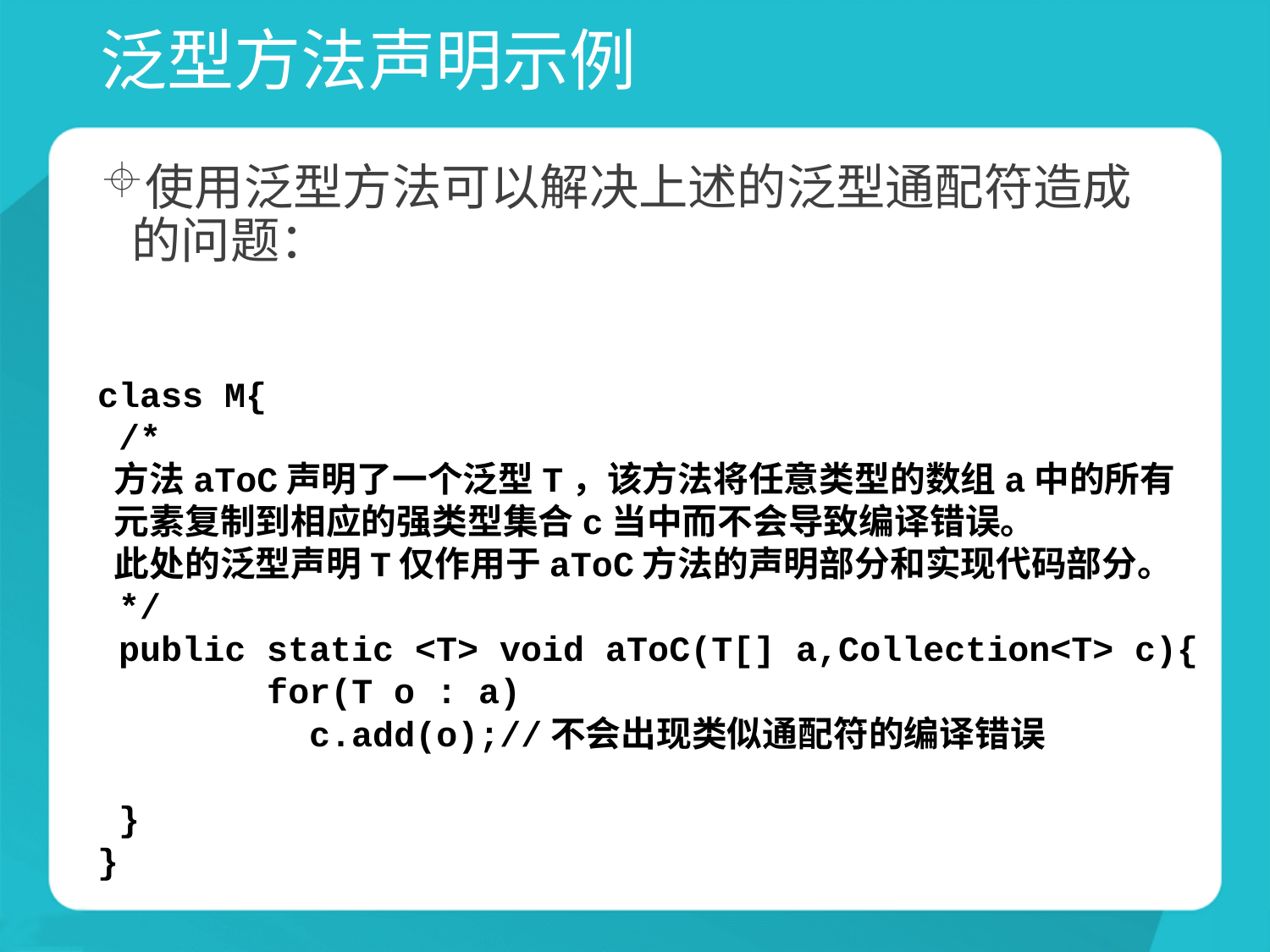

# 泛型方法声明示例
使用泛型方法可以解决上述的泛型通配符造成的问题：
class M{
 /*
 方法aToC声明了一个泛型T，该方法将任意类型的数组a中的所有
 元素复制到相应的强类型集合c当中而不会导致编译错误。
 此处的泛型声明T仅作用于aToC方法的声明部分和实现代码部分。
 */
 public static <T> void aToC(T[] a,Collection<T> c){
        for(T o : a)
          c.add(o);//不会出现类似通配符的编译错误

 }
}